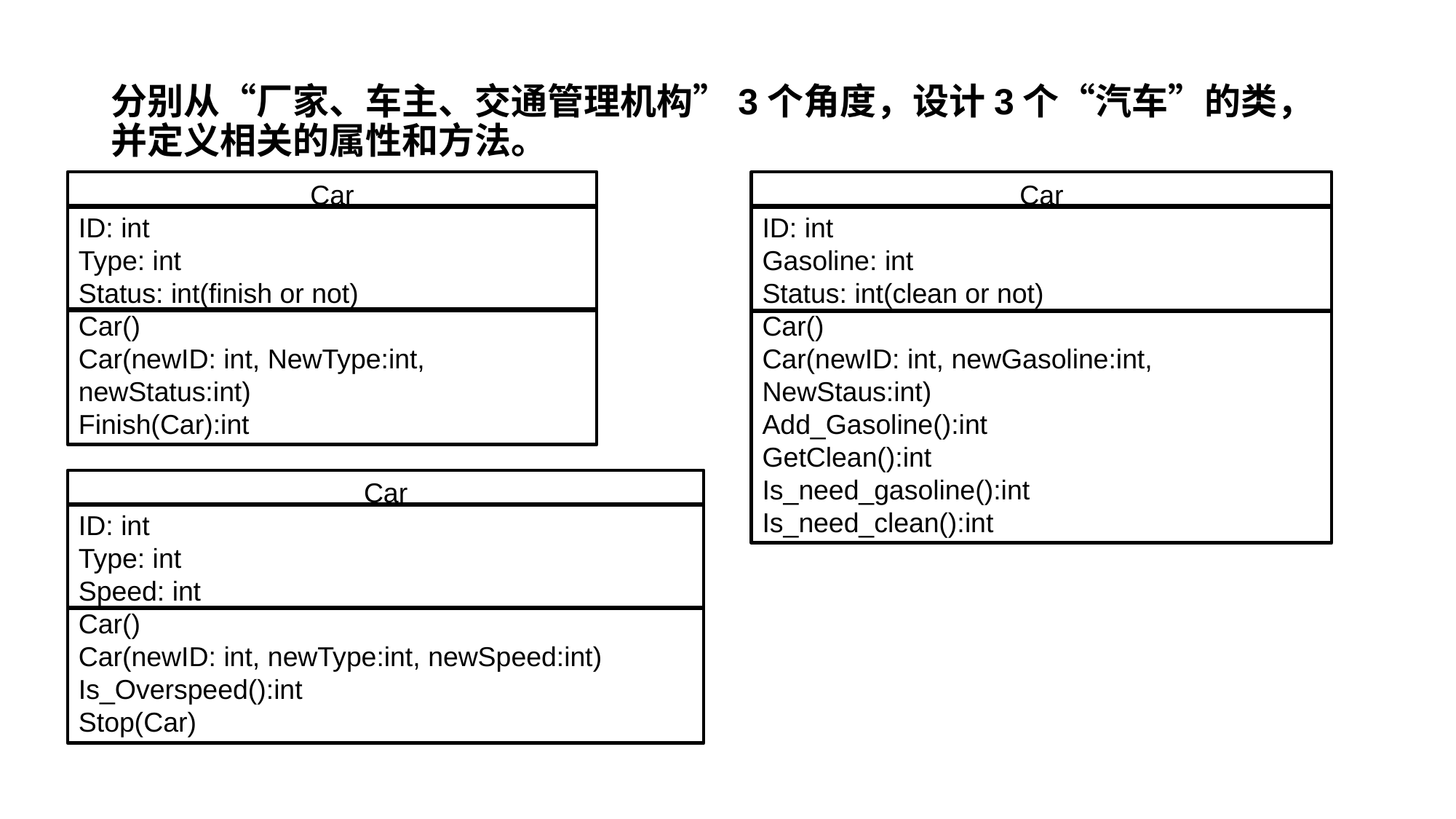

# 分别从“厂家、车主、交通管理机构”3个角度，设计3个“汽车”的类，并定义相关的属性和方法。
Car
ID: int
Type: int
Status: int(finish or not)
Car()
Car(newID: int, NewType:int, newStatus:int)
Finish(Car):int
Car
ID: int
Gasoline: int
Status: int(clean or not)
Car()
Car(newID: int, newGasoline:int, NewStaus:int)
Add_Gasoline():int
GetClean():int
Is_need_gasoline():int
Is_need_clean():int
Car
ID: int
Type: int
Speed: int
Car()
Car(newID: int, newType:int, newSpeed:int)
Is_Overspeed():int
Stop(Car)